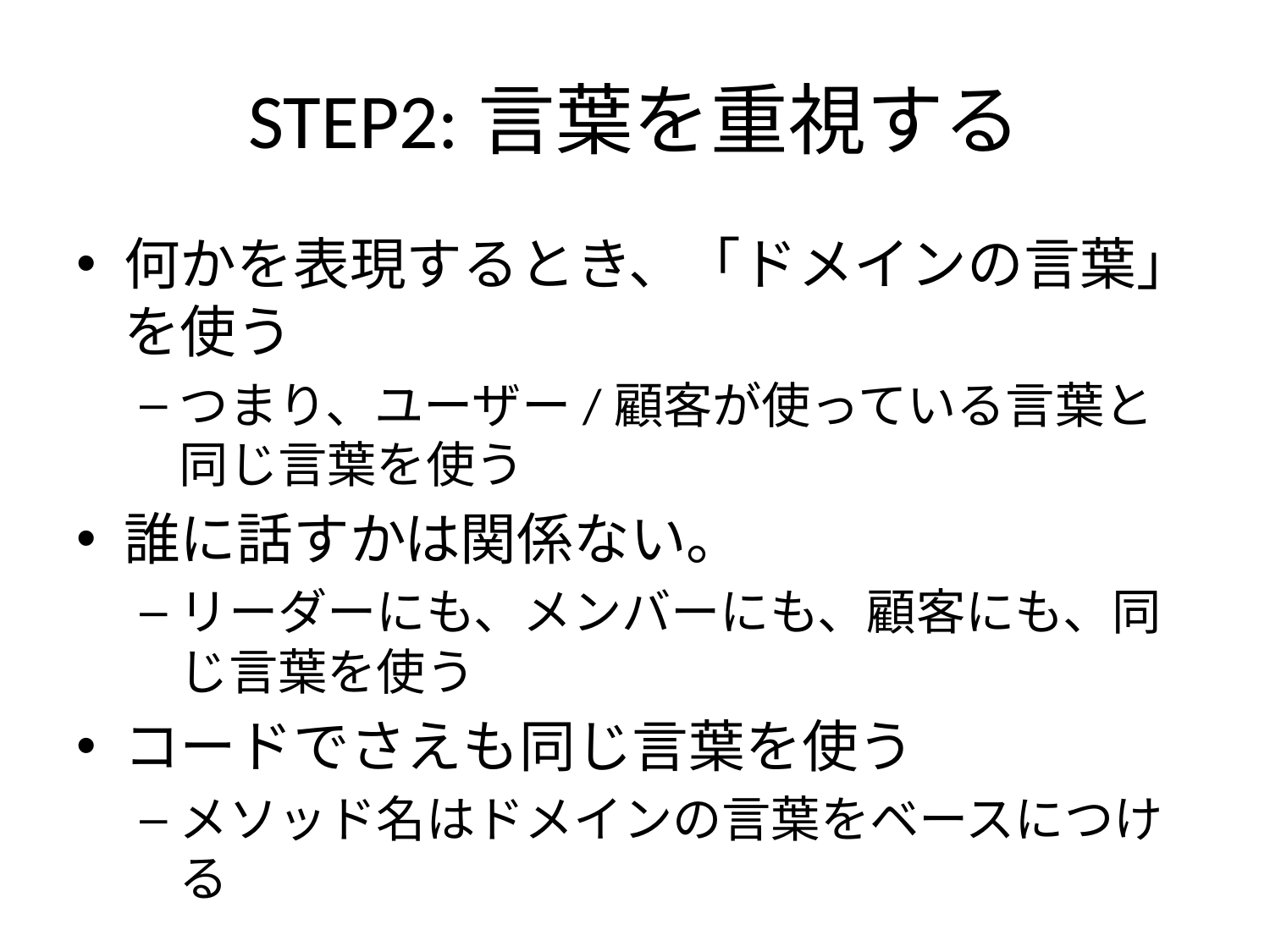

# STEP2:言葉を重視する
何かを表現するとき、「ドメインの言葉」を使う
つまり、ユーザー/顧客が使っている言葉と同じ言葉を使う
誰に話すかは関係ない。
リーダーにも、メンバーにも、顧客にも、同じ言葉を使う
コードでさえも同じ言葉を使う
メソッド名はドメインの言葉をベースにつける